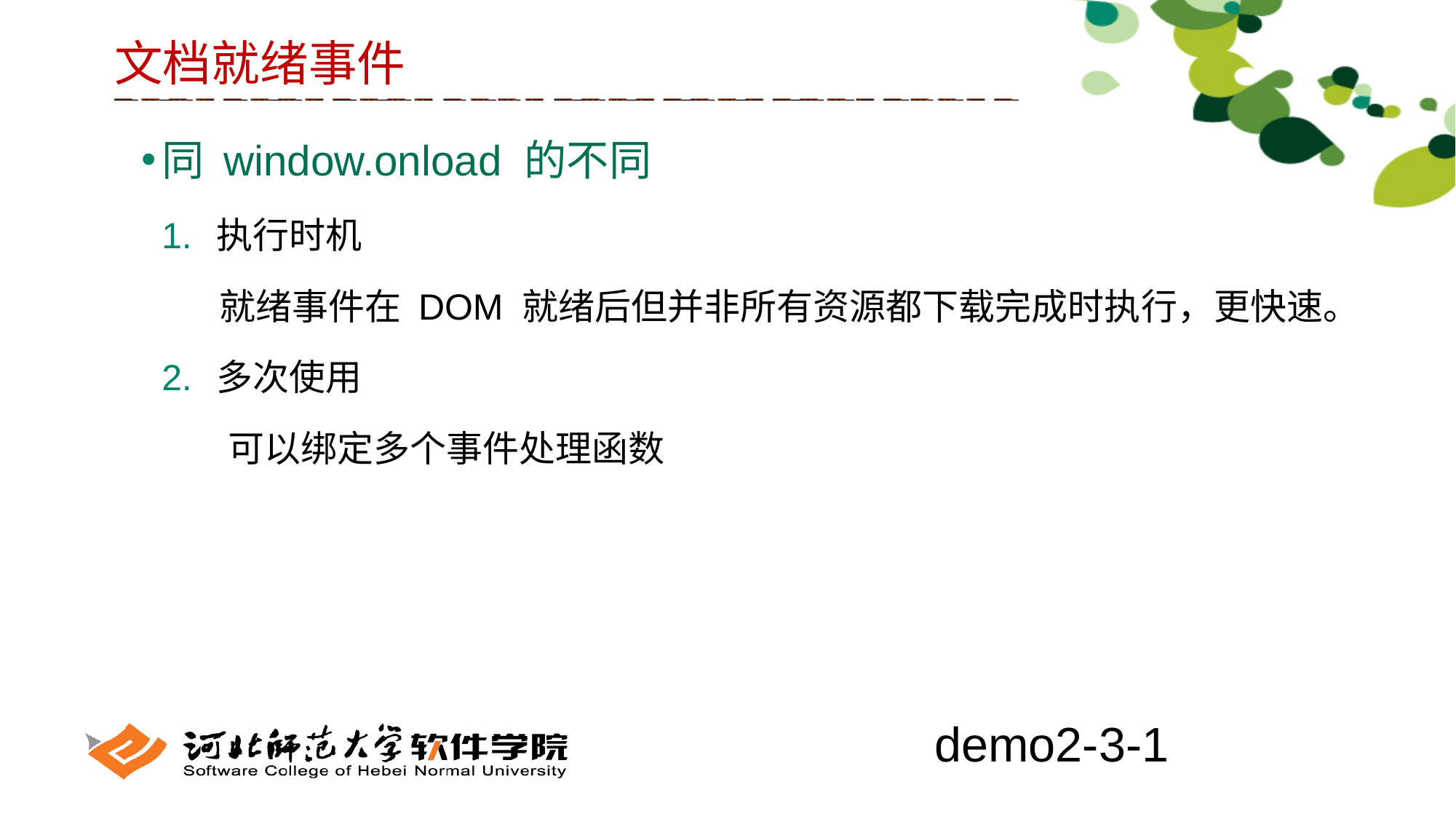

文档就绪事件
同 window.onload 的不同
执行时机
      就绪事件在 DOM 就绪后但并非所有资源都下载完成时执行，更快速。
多次使用
       可以绑定多个事件处理函数

demo2-3-1